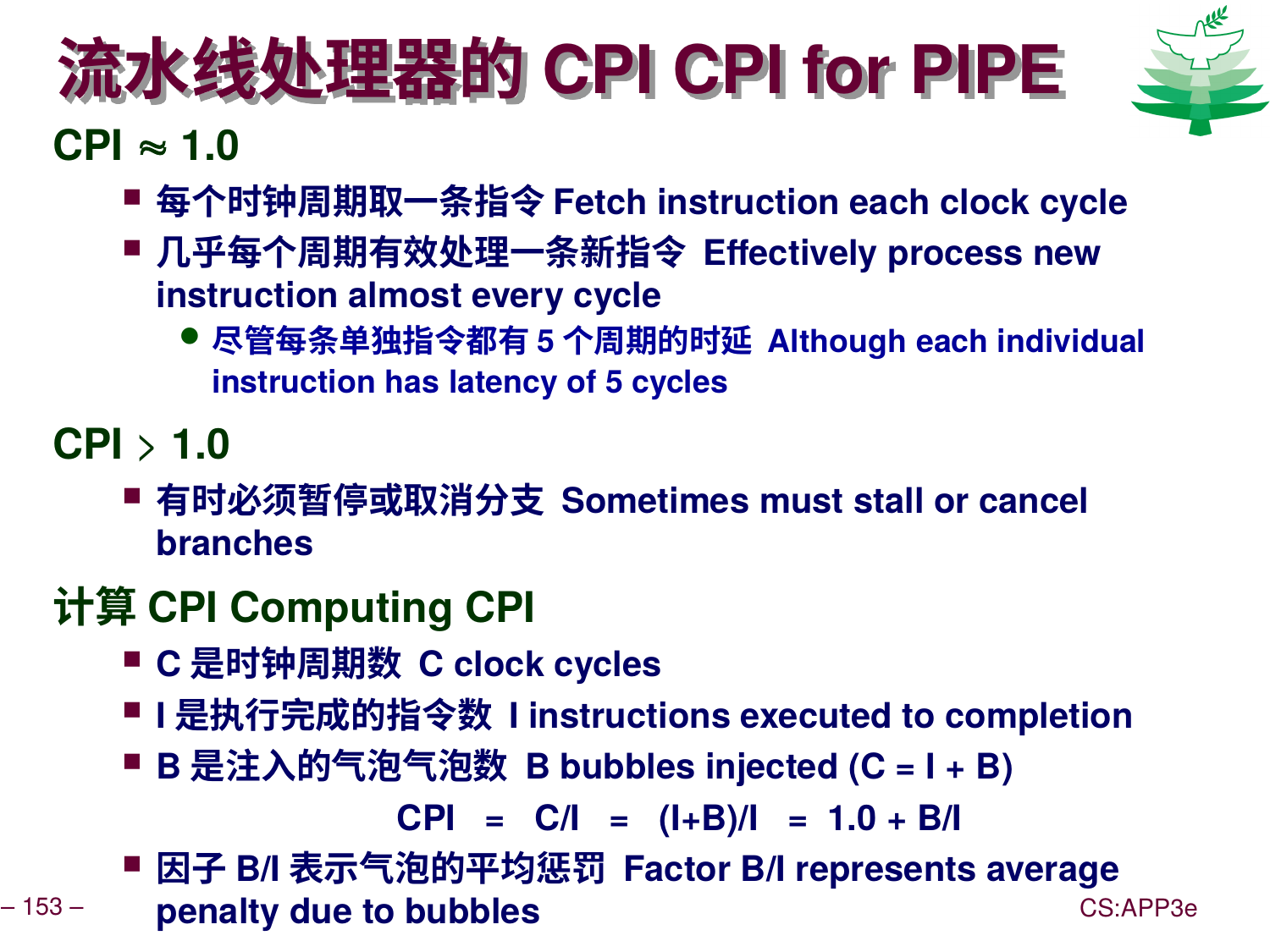

# 流水线处理器的CPI CPI for PIPE
CPI ≈ 1.0
每个时钟周期取一条指令Fetch instruction each clock cycle
几乎每个周期有效处理一条新指令 Effectively process new instruction almost every cycle
尽管每条单独指令都有5个周期的时延 Although each individual instruction has latency of 5 cycles
CPI > 1.0
有时必须暂停或取消分支 Sometimes must stall or cancel branches
计算CPI Computing CPI
C是时钟周期数 C clock cycles
I是执行完成的指令数 I instructions executed to completion
B是注入的气泡气泡数 B bubbles injected (C = I + B)
CPI   =   C/I   =   (I+B)/I   =  1.0 + B/I
因子B/I表示气泡的平均惩罚 Factor B/I represents average penalty due to bubbles